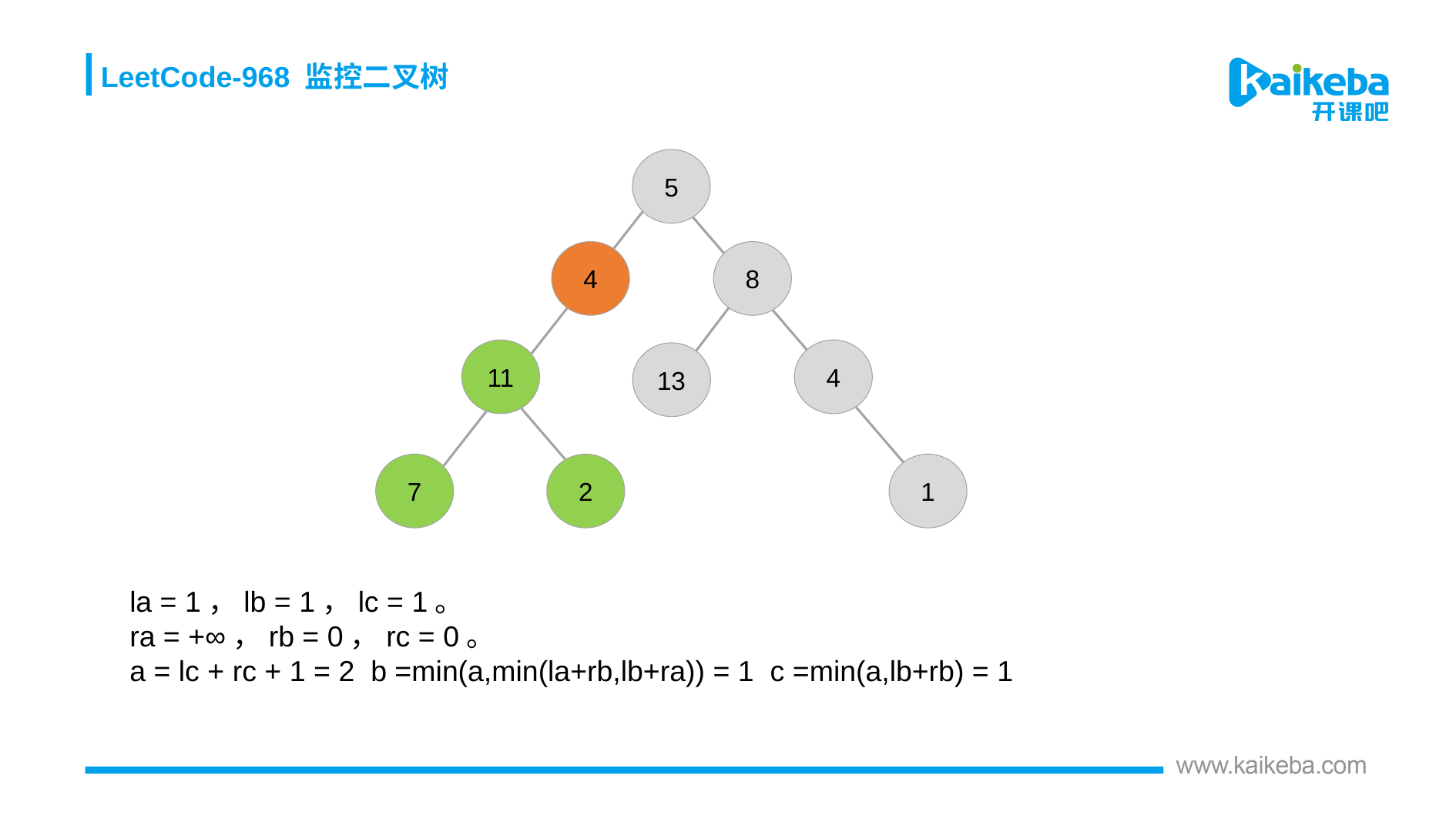

LeetCode-968 监控二叉树
5
4
8
11
4
13
7
2
1
la = 1，lb = 1，lc = 1。
ra = +∞，rb = 0，rc = 0。
a = lc + rc + 1 = 2  b =min(a,min(la+rb,lb+ra)) = 1  c =min(a,lb+rb) = 1